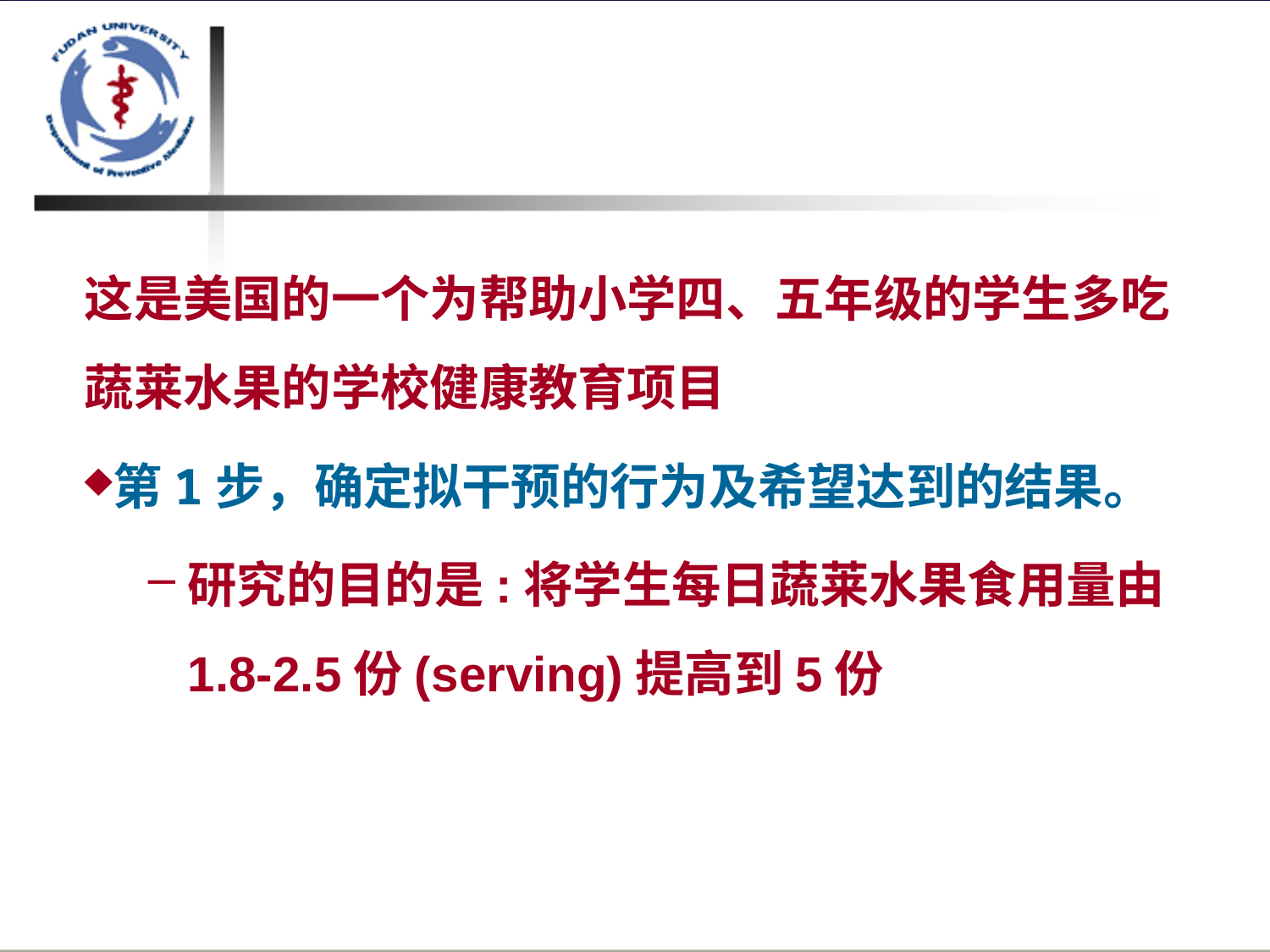

#
这是美国的一个为帮助小学四、五年级的学生多吃蔬莱水果的学校健康教育项目
第1步，确定拟干预的行为及希望达到的结果。
研究的目的是:将学生每日蔬莱水果食用量由1.8-2.5份(serving)提高到5份